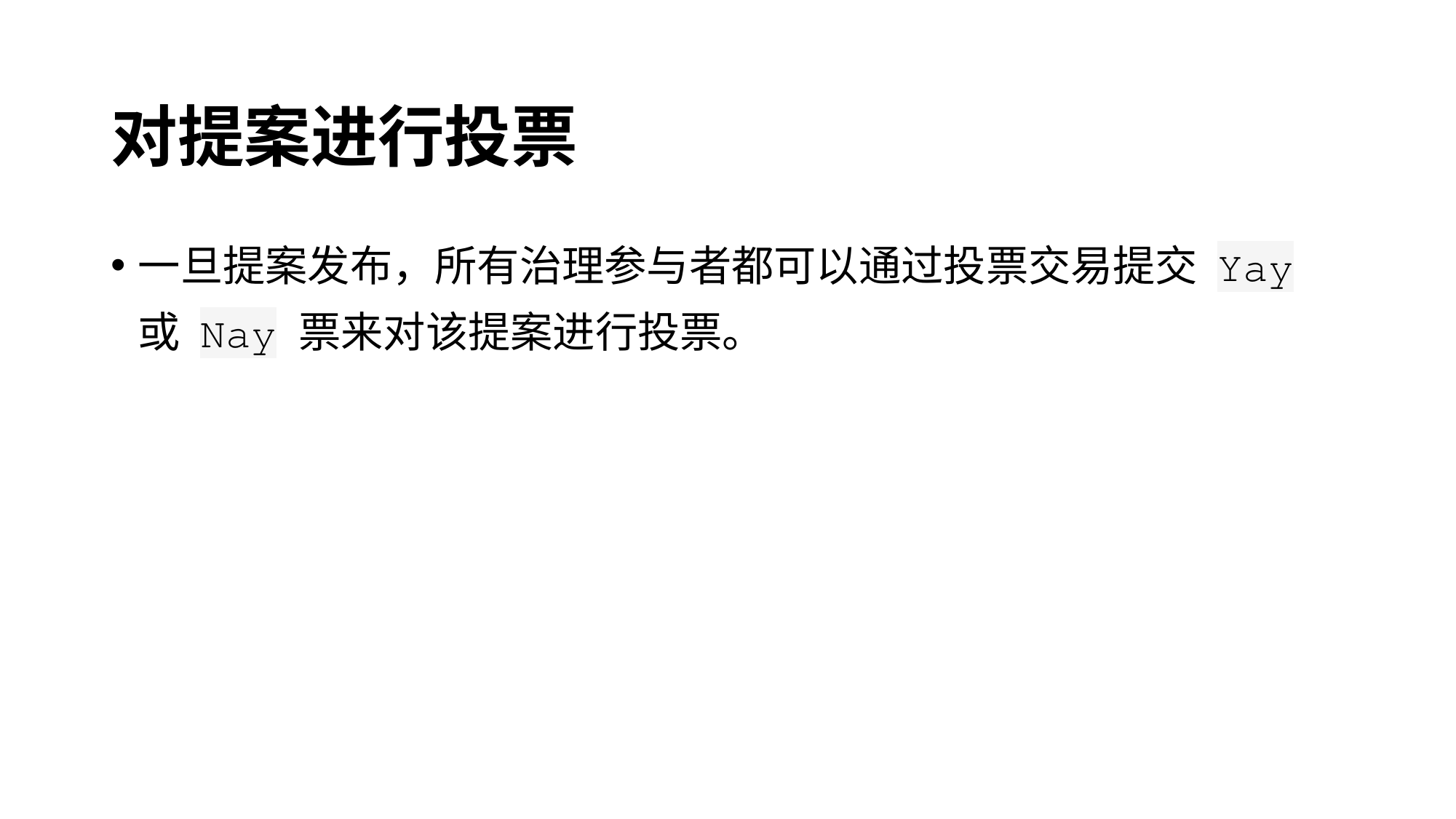

# 对提案进行投票
一旦提案发布，所有治理参与者都可以通过投票交易提交 Yay 或 Nay 票来对该提案进行投票。